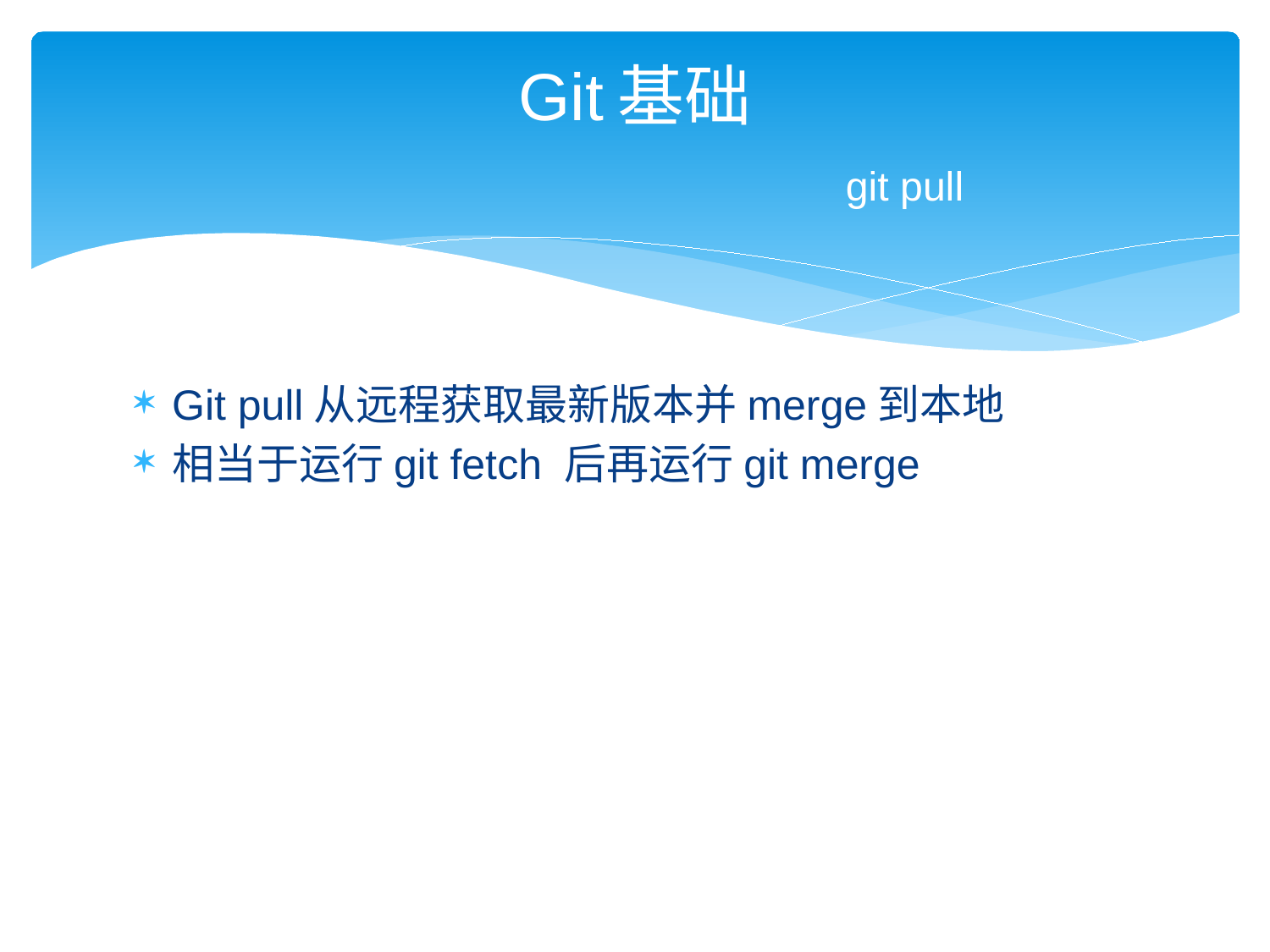

# Git基础 git pull
Git pull从远程获取最新版本并merge到本地
相当于运行git fetch 后再运行git merge